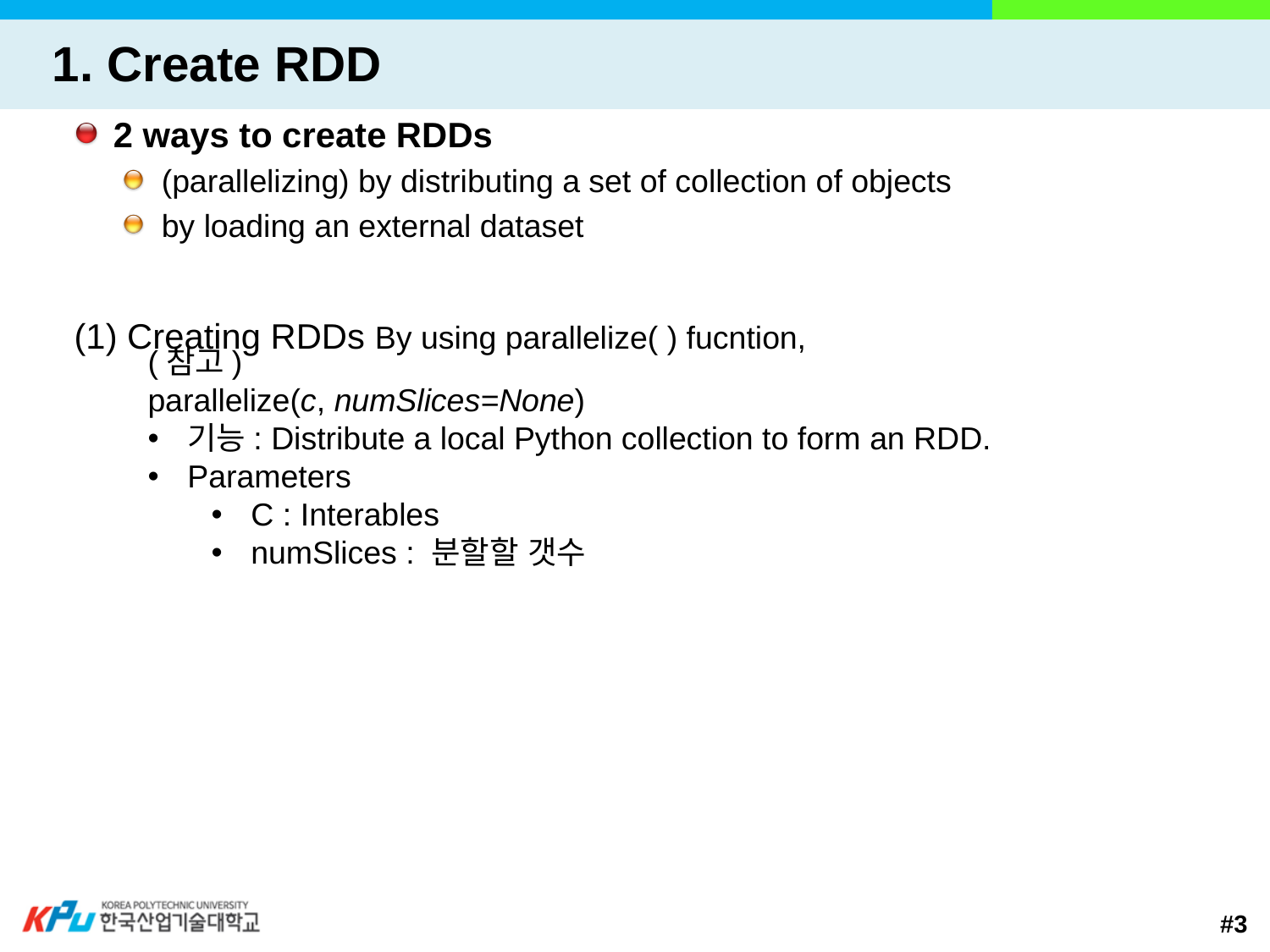

# 1. Create RDD
2 ways to create RDDs
(parallelizing) by distributing a set of collection of objects
by loading an external dataset

(1) Creating RDDs By using parallelize( ) fucntion,

(참고)
parallelize(c, numSlices=None)
기능: Distribute a local Python collection to form an RDD.
Parameters
C : Interables
numSlices : 분할할 갯수